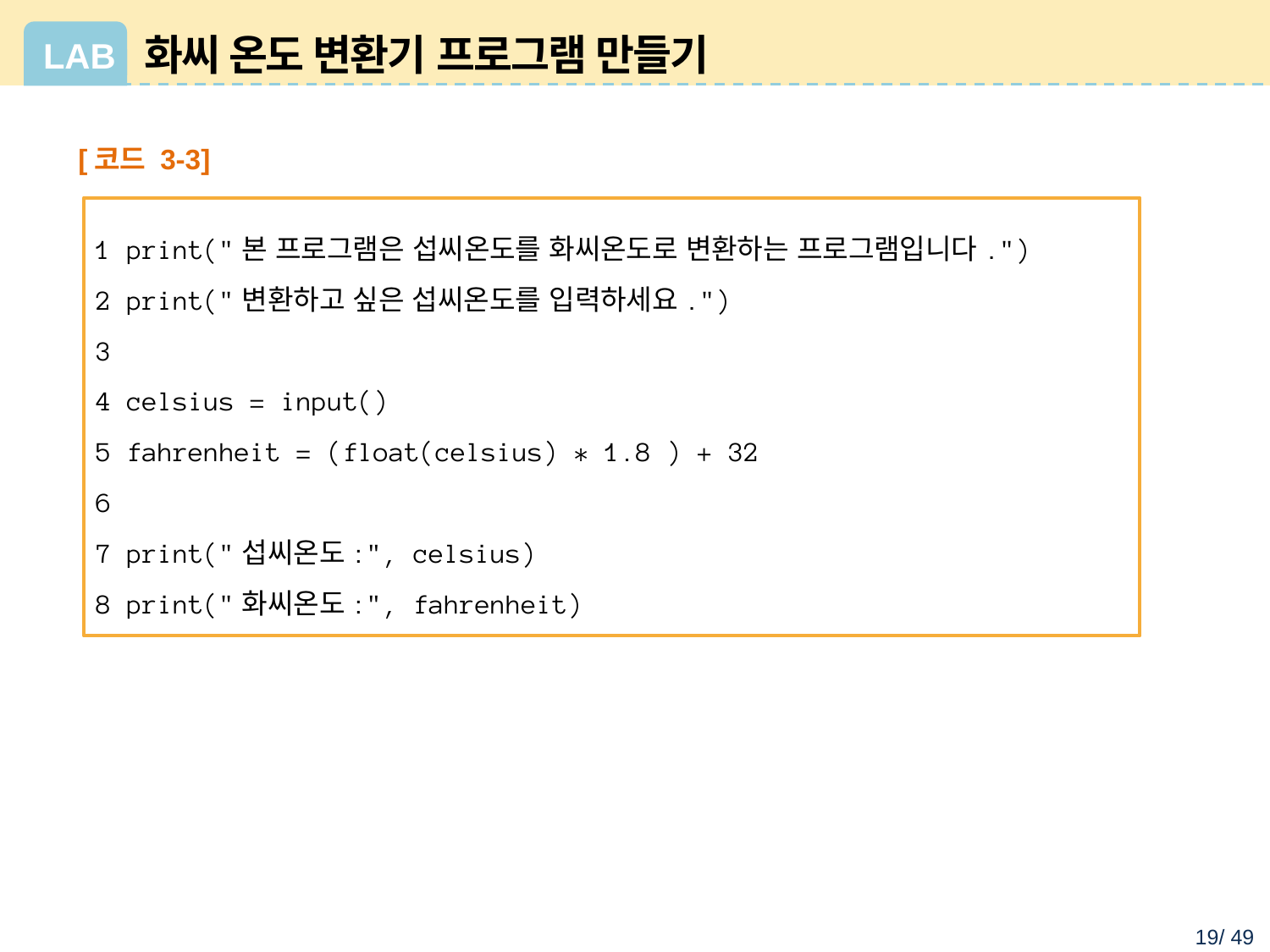

# 화씨 온도 변환기 프로그램 만들기
[코드 3-3]
1 print("본 프로그램은 섭씨온도를 화씨온도로 변환하는 프로그램입니다.")
2 print("변환하고 싶은 섭씨온도를 입력하세요.")
3
4 celsius = input()
5 fahrenheit = (float(celsius) * 1.8 ) + 32
6
7 print("섭씨온도:", celsius)
8 print("화씨온도:", fahrenheit)